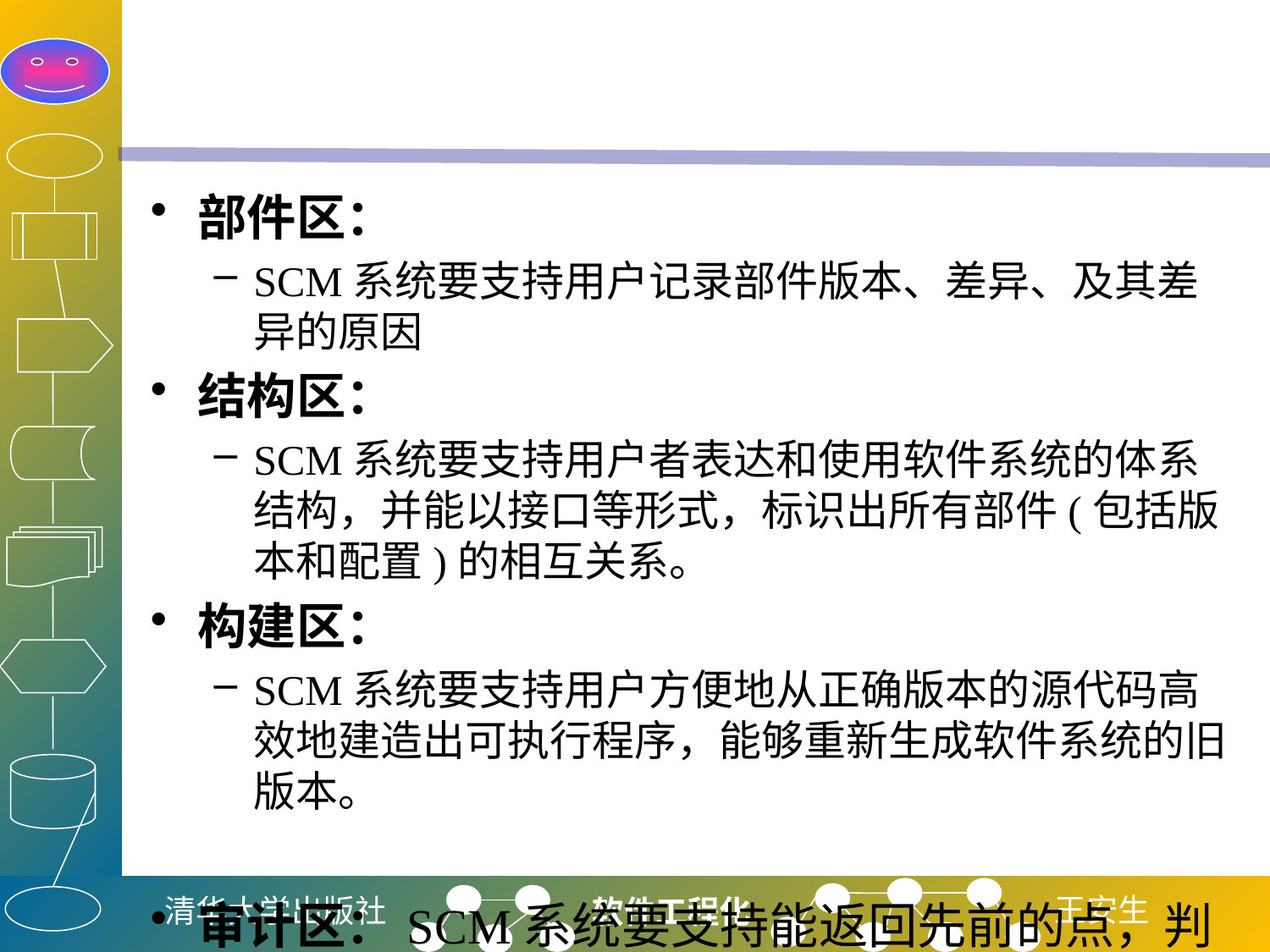

#
部件区：
SCM系统要支持用户记录部件版本、差异、及其差异的原因
结构区：
SCM系统要支持用户者表达和使用软件系统的体系结构，并能以接口等形式，标识出所有部件(包括版本和配置)的相互关系。
构建区：
SCM系统要支持用户方便地从正确版本的源代码高效地建造出可执行程序，能够重新生成软件系统的旧版本。

审计区：SCM系统要支持能返回先前的点，判断出执行了那些变更，谁执行的变更，以及为何执行这些变更。